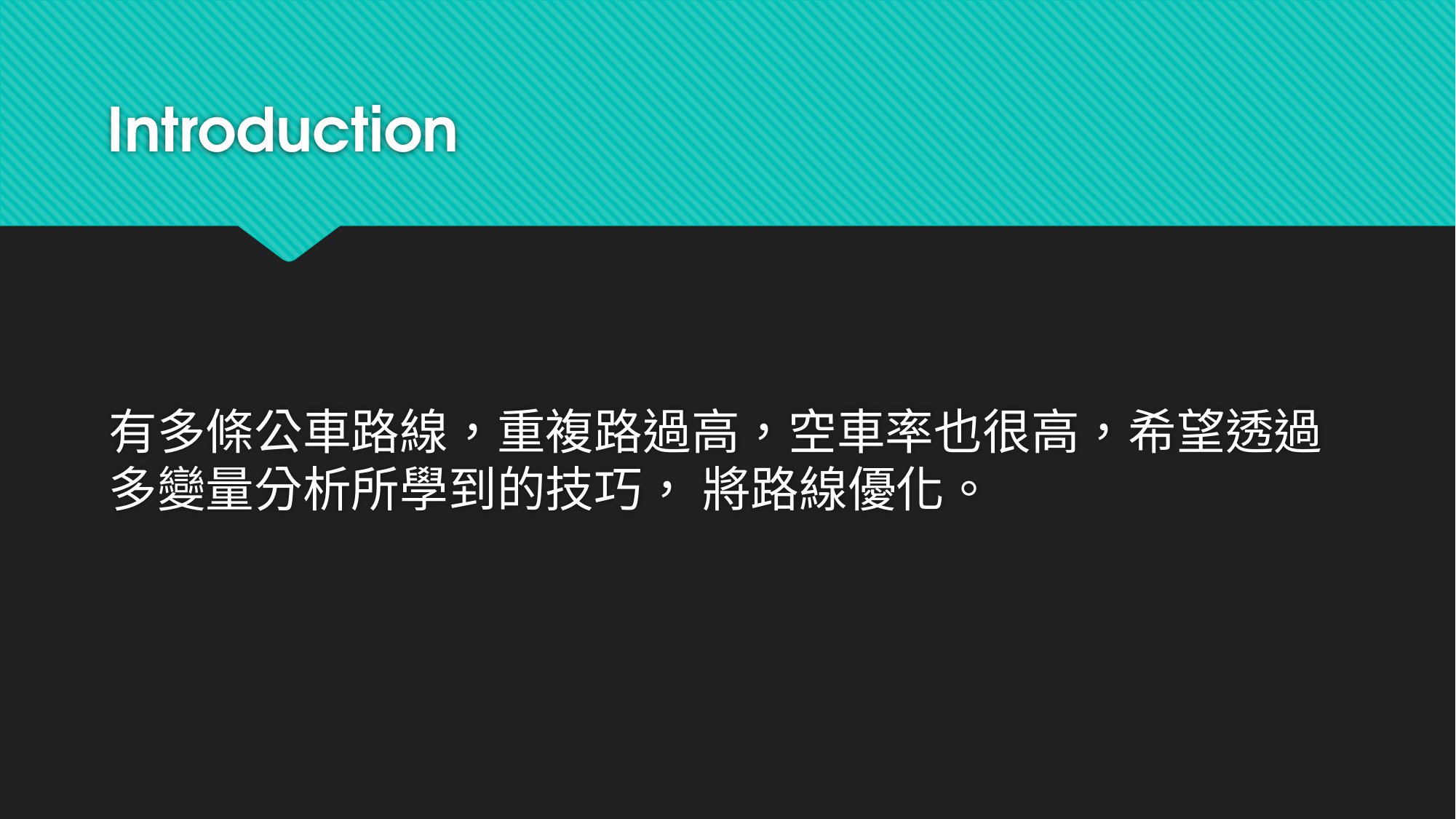

# Introduction
有多條公車路線，重複路過高，空車率也很高，希望透過多變量分析所學到的技巧， 將路線優化。